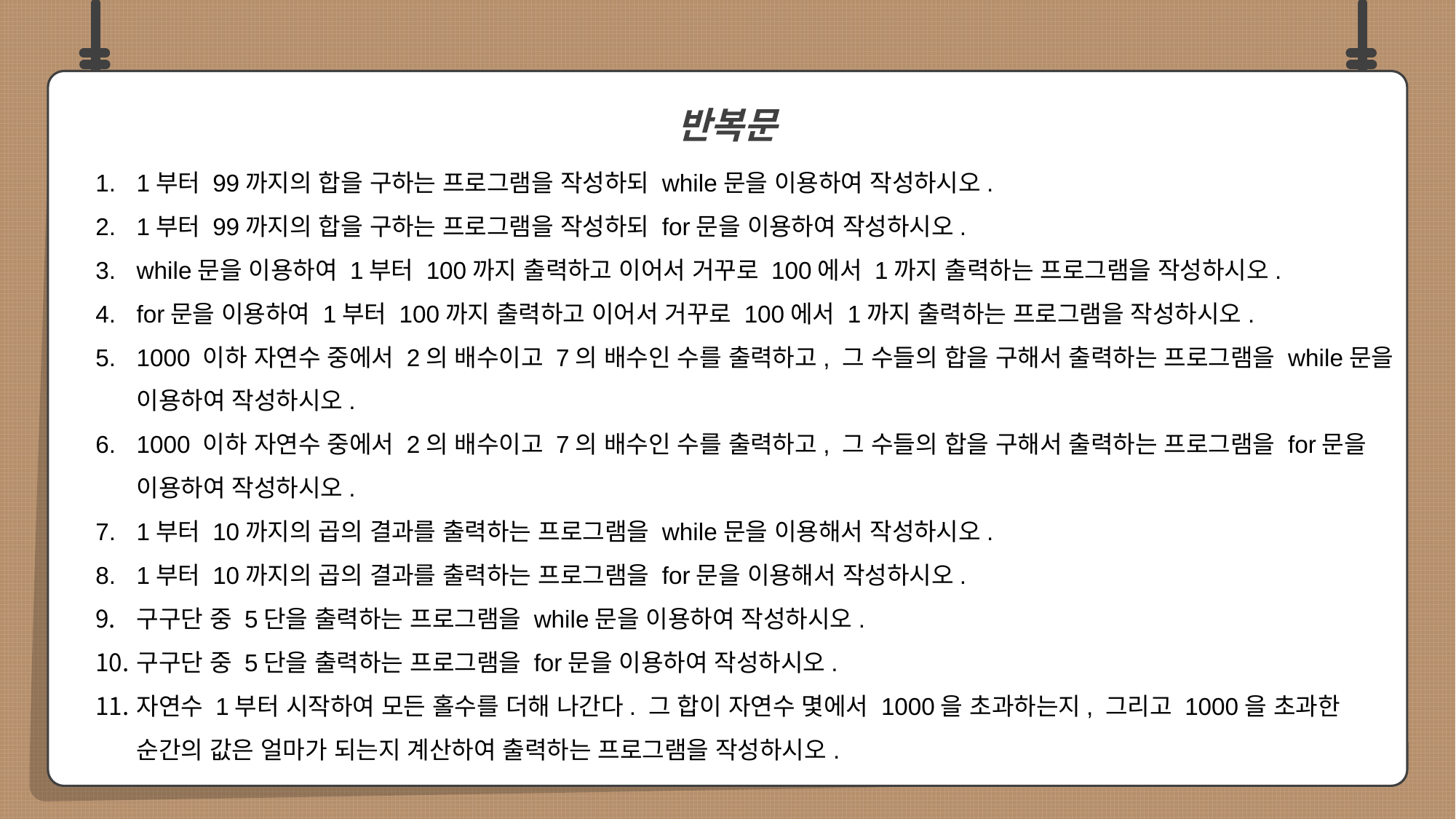

1부터 99까지의 합을 구하는 프로그램을 작성하되 while문을 이용하여 작성하시오.
1부터 99까지의 합을 구하는 프로그램을 작성하되 for문을 이용하여 작성하시오.
while문을 이용하여 1부터 100까지 출력하고 이어서 거꾸로 100에서 1까지 출력하는 프로그램을 작성하시오.
for문을 이용하여 1부터 100까지 출력하고 이어서 거꾸로 100에서 1까지 출력하는 프로그램을 작성하시오.
1000 이하 자연수 중에서 2의 배수이고 7의 배수인 수를 출력하고, 그 수들의 합을 구해서 출력하는 프로그램을 while문을 이용하여 작성하시오.
1000 이하 자연수 중에서 2의 배수이고 7의 배수인 수를 출력하고, 그 수들의 합을 구해서 출력하는 프로그램을 for문을 이용하여 작성하시오.
1부터 10까지의 곱의 결과를 출력하는 프로그램을 while문을 이용해서 작성하시오.
1부터 10까지의 곱의 결과를 출력하는 프로그램을 for문을 이용해서 작성하시오.
구구단 중 5단을 출력하는 프로그램을 while문을 이용하여 작성하시오.
구구단 중 5단을 출력하는 프로그램을 for문을 이용하여 작성하시오.
자연수 1부터 시작하여 모든 홀수를 더해 나간다. 그 합이 자연수 몇에서 1000을 초과하는지, 그리고 1000을 초과한 순간의 값은 얼마가 되는지 계산하여 출력하는 프로그램을 작성하시오.

반복문